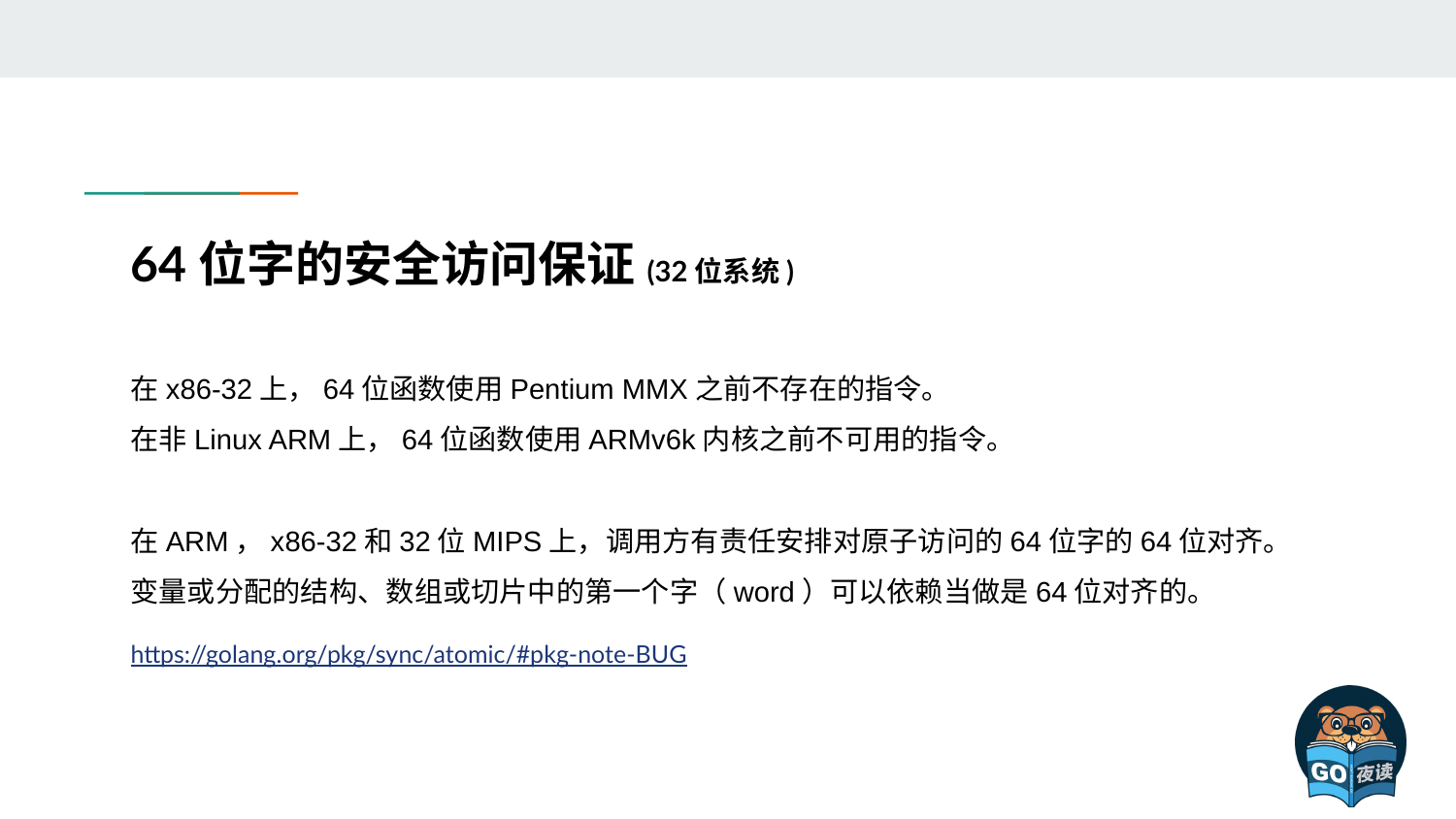

# 64位字的安全访问保证(32位系统)
在x86-32上，64位函数使用Pentium MMX之前不存在的指令。
在非Linux ARM上，64位函数使用ARMv6k内核之前不可用的指令。

在ARM，x86-32和32位MIPS上，调用方有责任安排对原子访问的64位字的64位对齐。 变量或分配的结构、数组或切片中的第一个字（word）可以依赖当做是64位对齐的。

https://golang.org/pkg/sync/atomic/#pkg-note-BUG